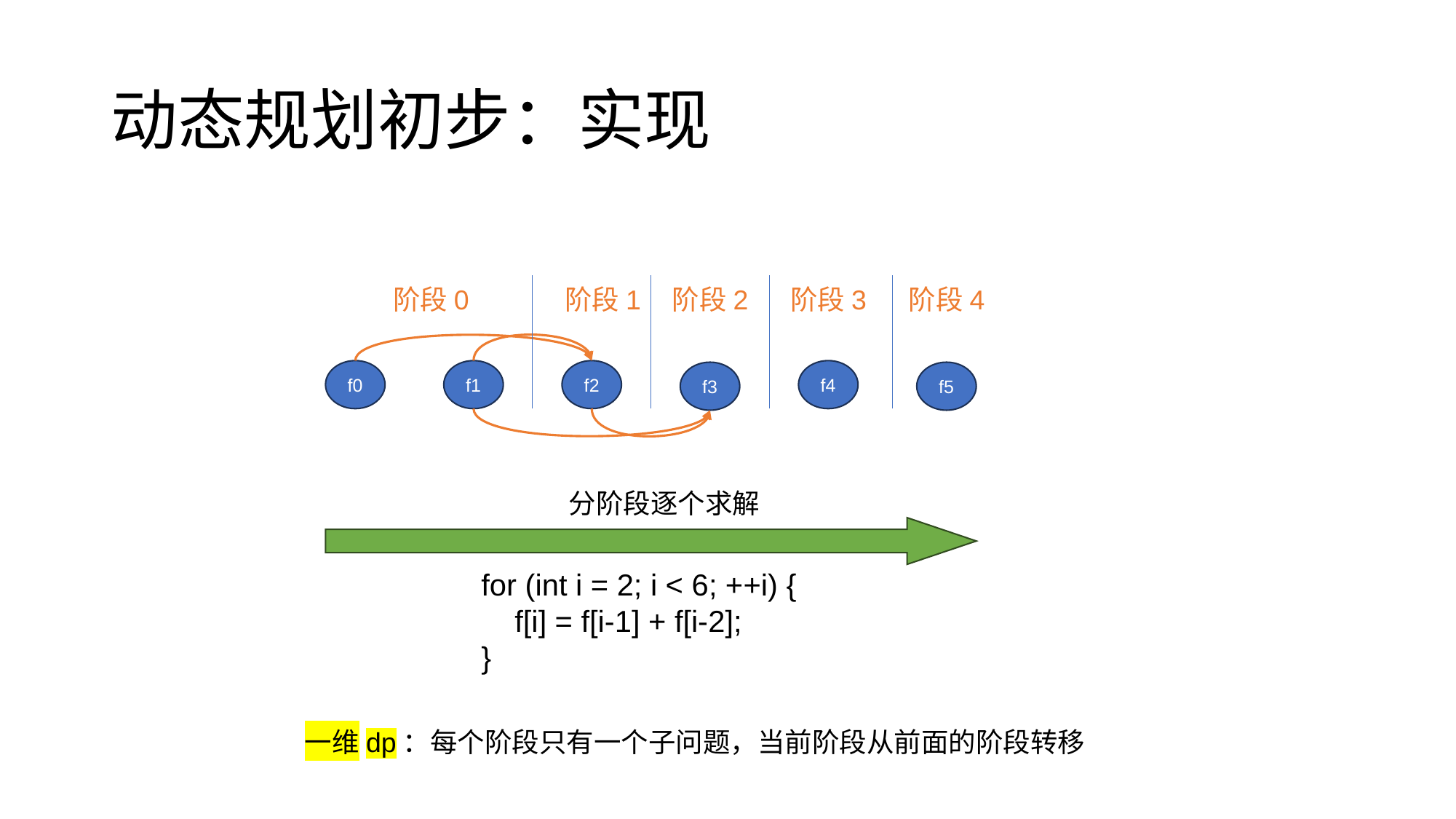

# 动态规划初步：实现

阶段0
阶段1
阶段2
阶段3
阶段4
f0
f1
f2
f4
f3
f5
分阶段逐个求解
for (int i = 2; i < 6; ++i) {
    f[i] = f[i-1] + f[i-2];
}
一维dp：每个阶段只有一个子问题，当前阶段从前面的阶段转移